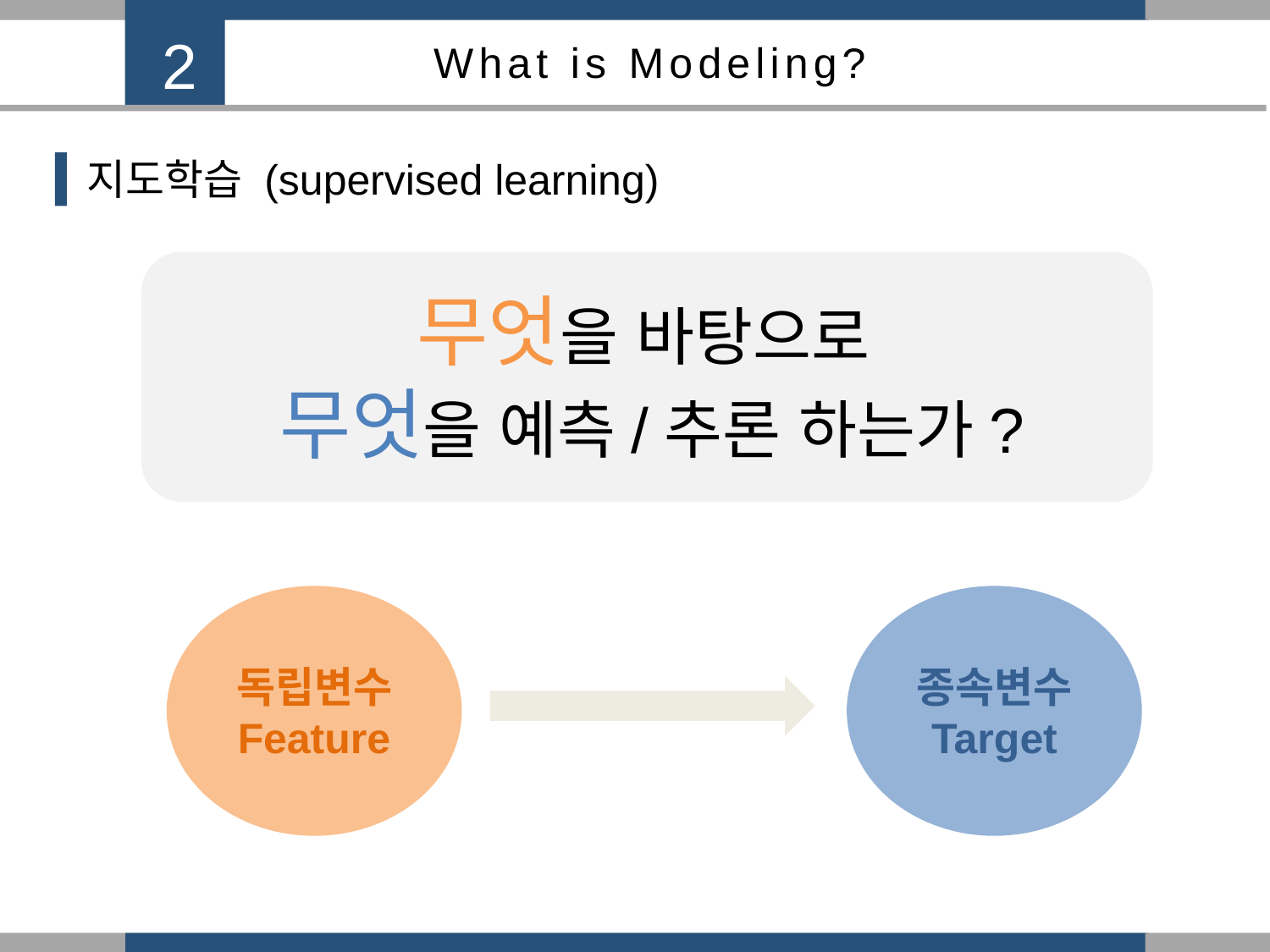

2
What is Modeling?

지도학습 (supervised learning)

무엇을 바탕으로
무엇을 예측/추론 하는가?
독립변수
Feature
종속변수
Target